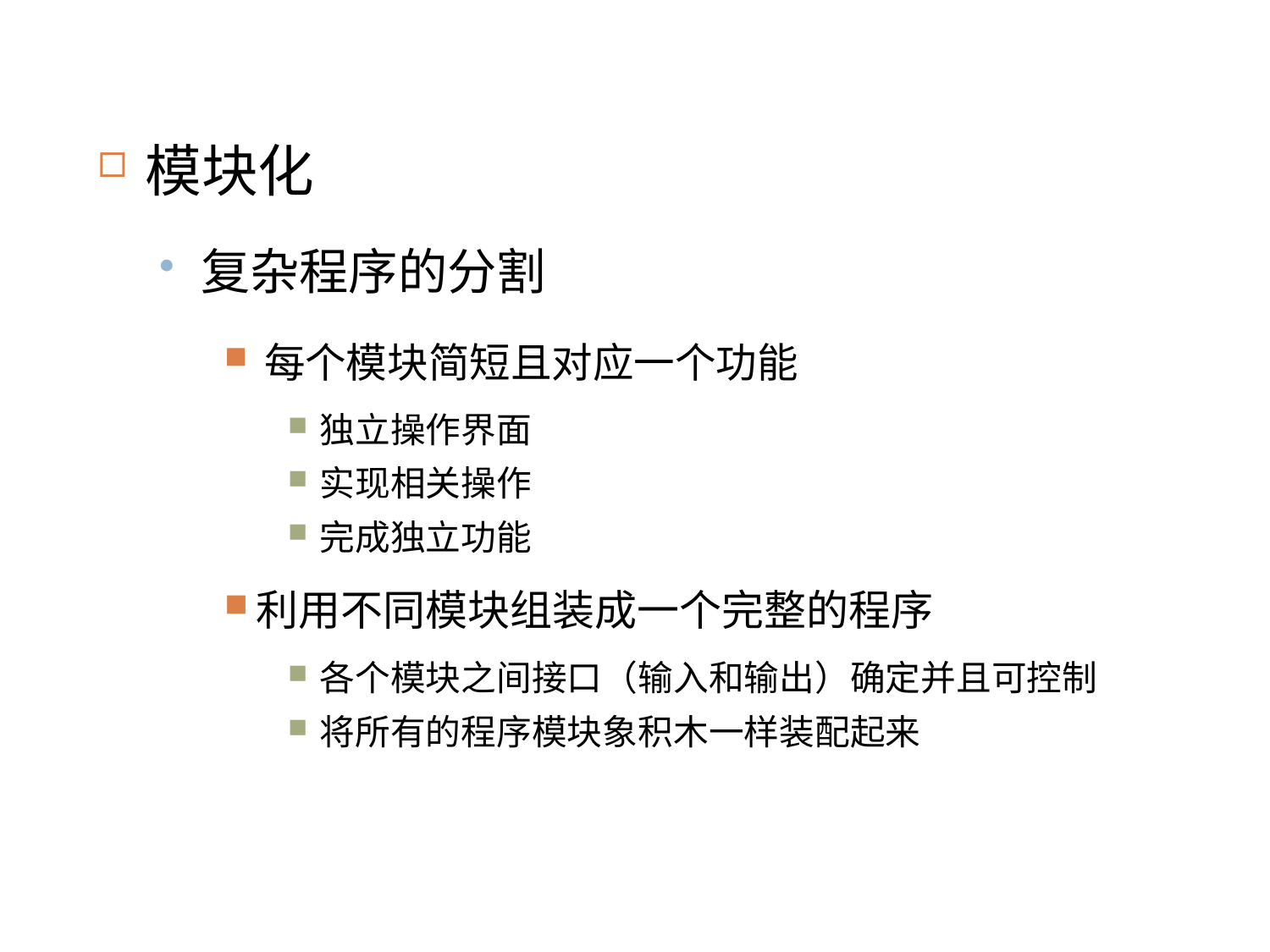

# 模块化
复杂程序的分割
每个模块简短且对应一个功能
独立操作界面
实现相关操作
完成独立功能
利用不同模块组装成一个完整的程序
各个模块之间接口（输入和输出）确定并且可控制
将所有的程序模块象积木一样装配起来